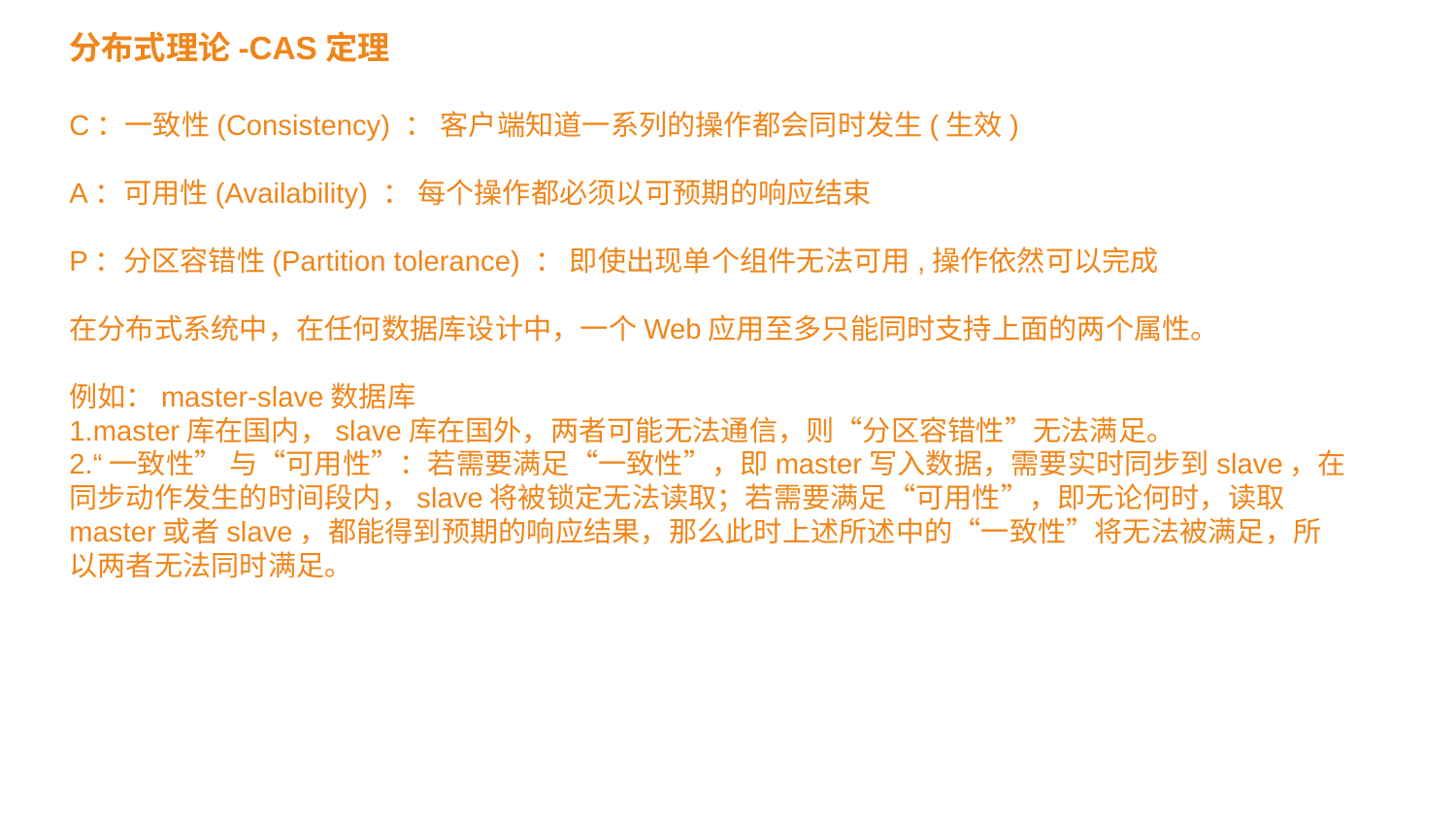

分布式理论-CAS定理
C：一致性(Consistency) ： 客户端知道一系列的操作都会同时发生(生效)

A：可用性(Availability) ： 每个操作都必须以可预期的响应结束

P：分区容错性(Partition tolerance) ： 即使出现单个组件无法可用,操作依然可以完成

在分布式系统中，在任何数据库设计中，一个Web应用至多只能同时支持上面的两个属性。

例如：master-slave数据库
1.master库在国内，slave库在国外，两者可能无法通信，则“分区容错性”无法满足。
2.“一致性” 与“可用性”：若需要满足“一致性”，即master写入数据，需要实时同步到slave，在同步动作发生的时间段内，slave将被锁定无法读取；若需要满足“可用性”，即无论何时，读取master或者slave，都能得到预期的响应结果，那么此时上述所述中的“一致性”将无法被满足，所以两者无法同时满足。